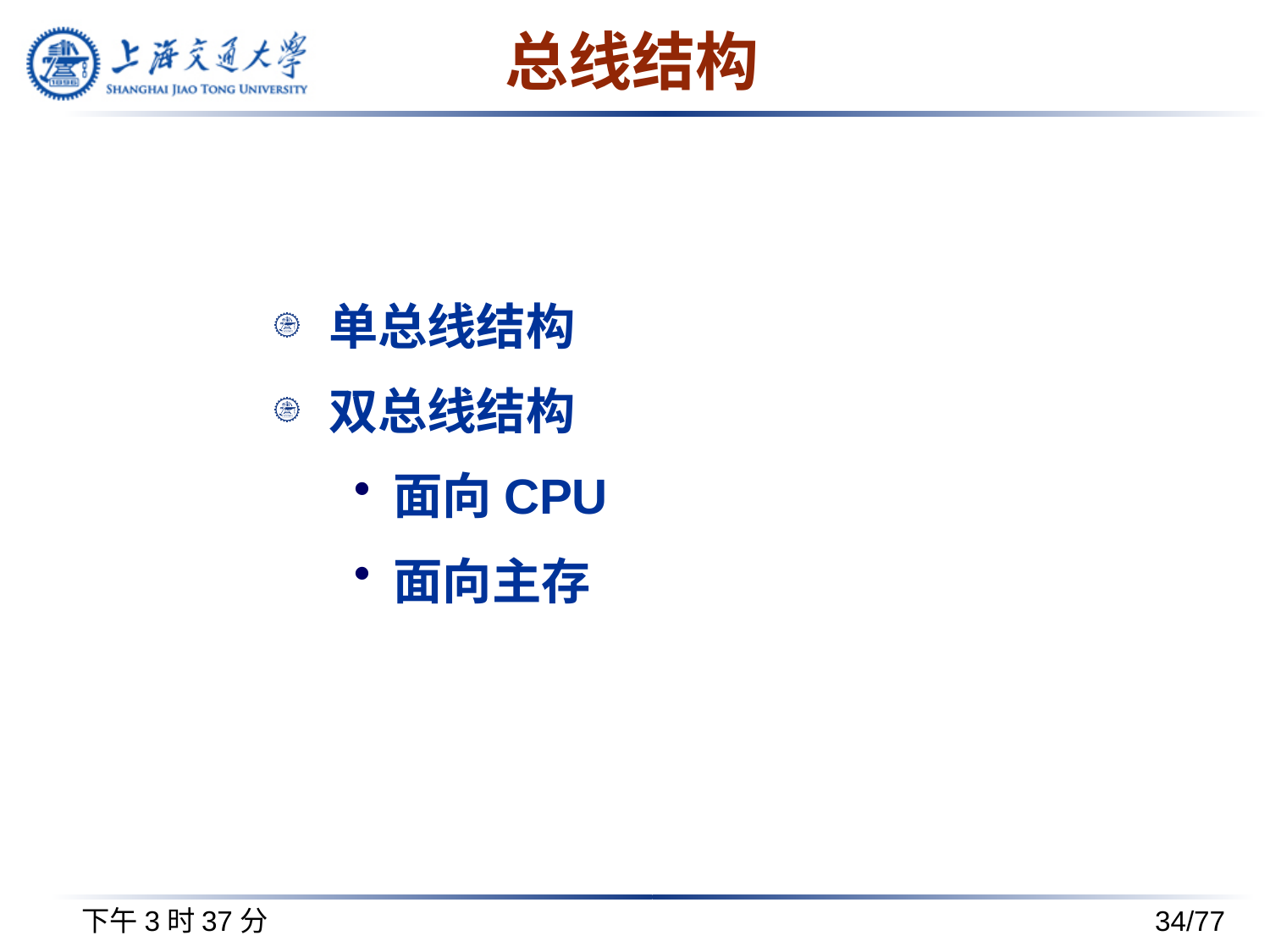

# 总线结构
单总线结构
双总线结构
面向CPU
面向主存
下午3时37分
34/77